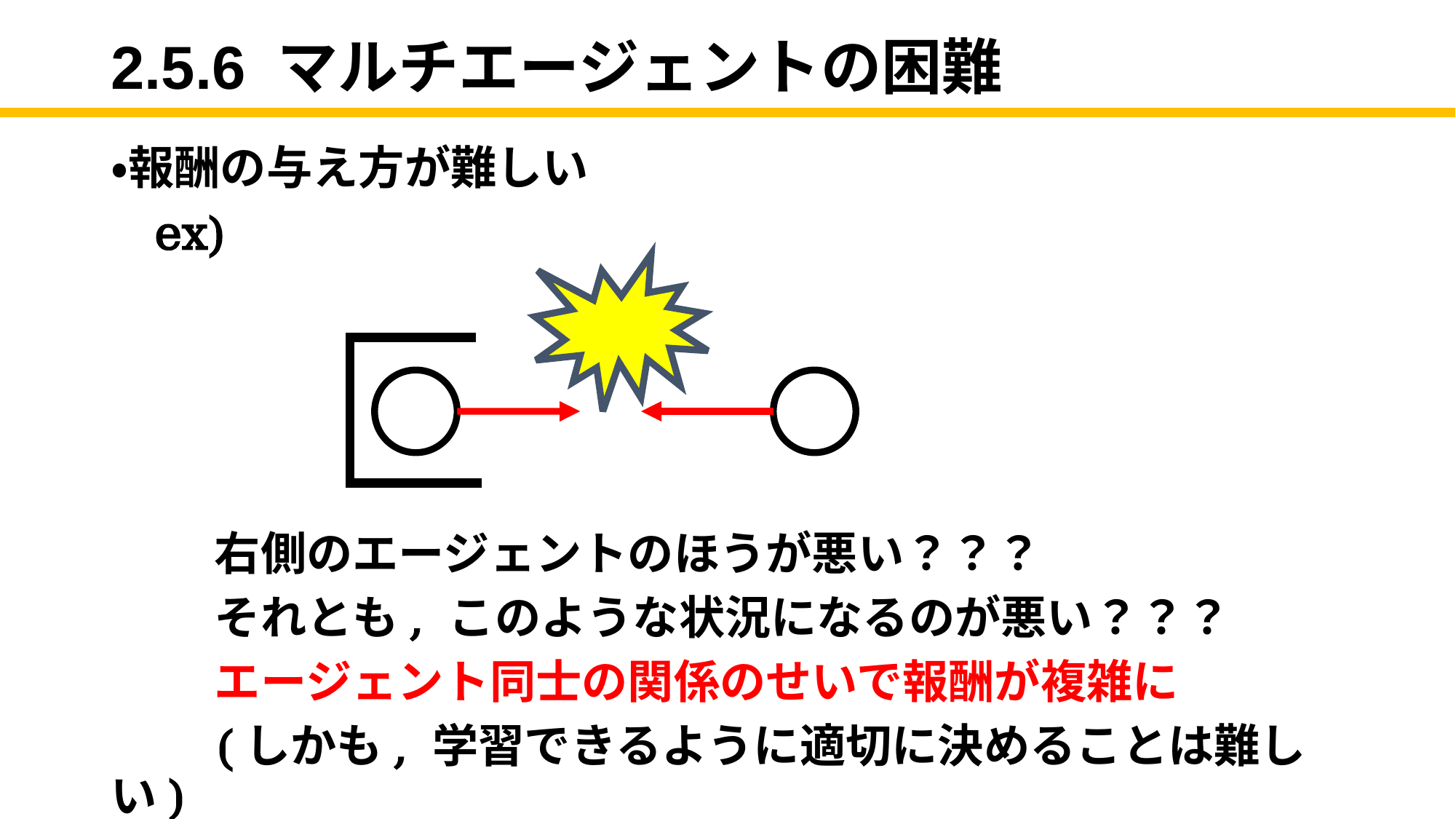

# 2.5.6 マルチエージェントの困難
・報酬の与え方が難しい
   ex)

	右側のエージェントのほうが悪い？？？
	それとも, このような状況になるのが悪い？？？
	エージェント同士の関係のせいで報酬が複雑に
	(しかも, 学習できるように適切に決めることは難しい)